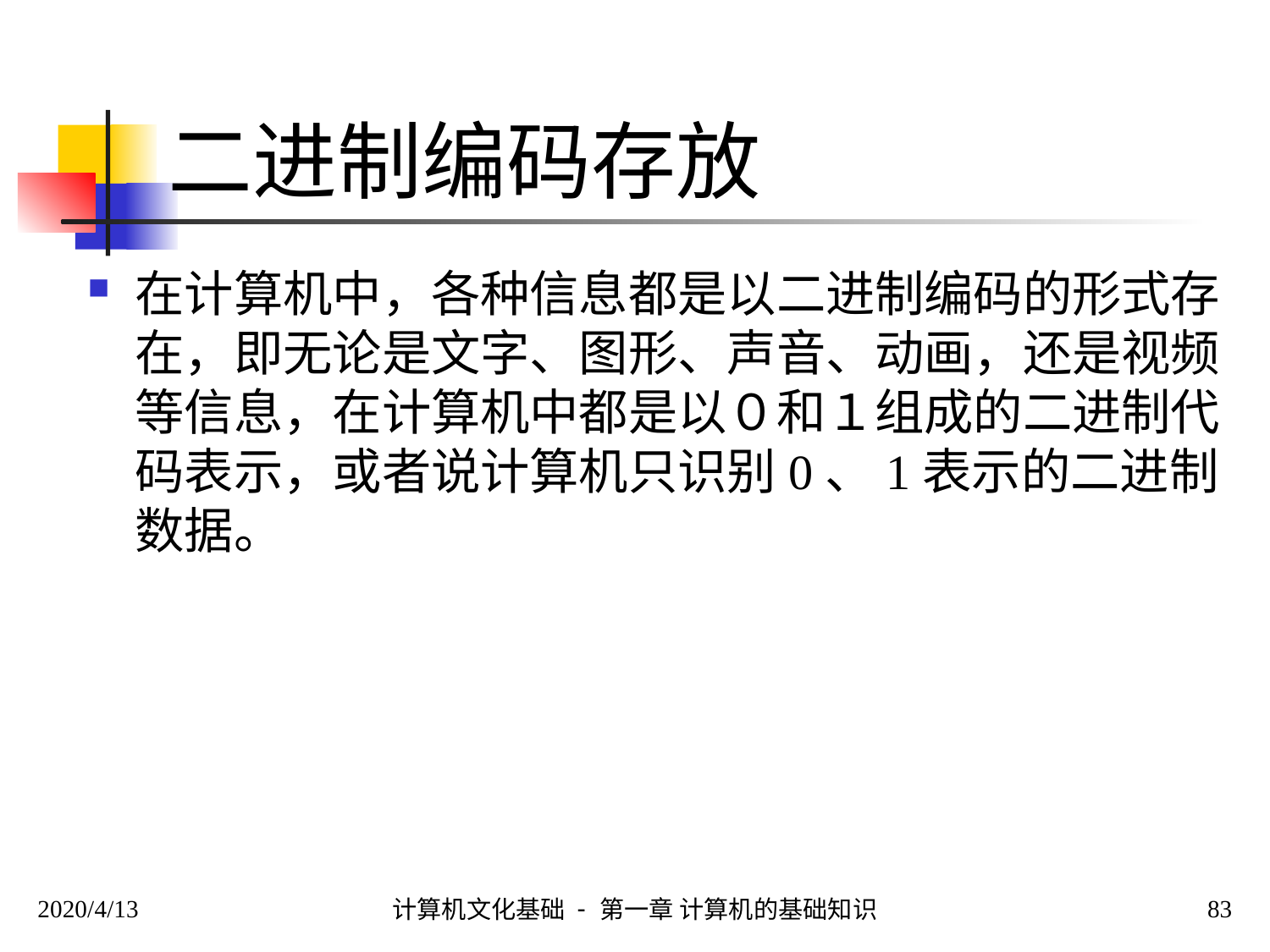

# 二进制编码存放
在计算机中，各种信息都是以二进制编码的形式存在，即无论是文字、图形、声音、动画，还是视频等信息，在计算机中都是以０和１组成的二进制代码表示，或者说计算机只识别0、1表示的二进制数据。
2020/4/13
83
计算机文化基础 - 第一章 计算机的基础知识